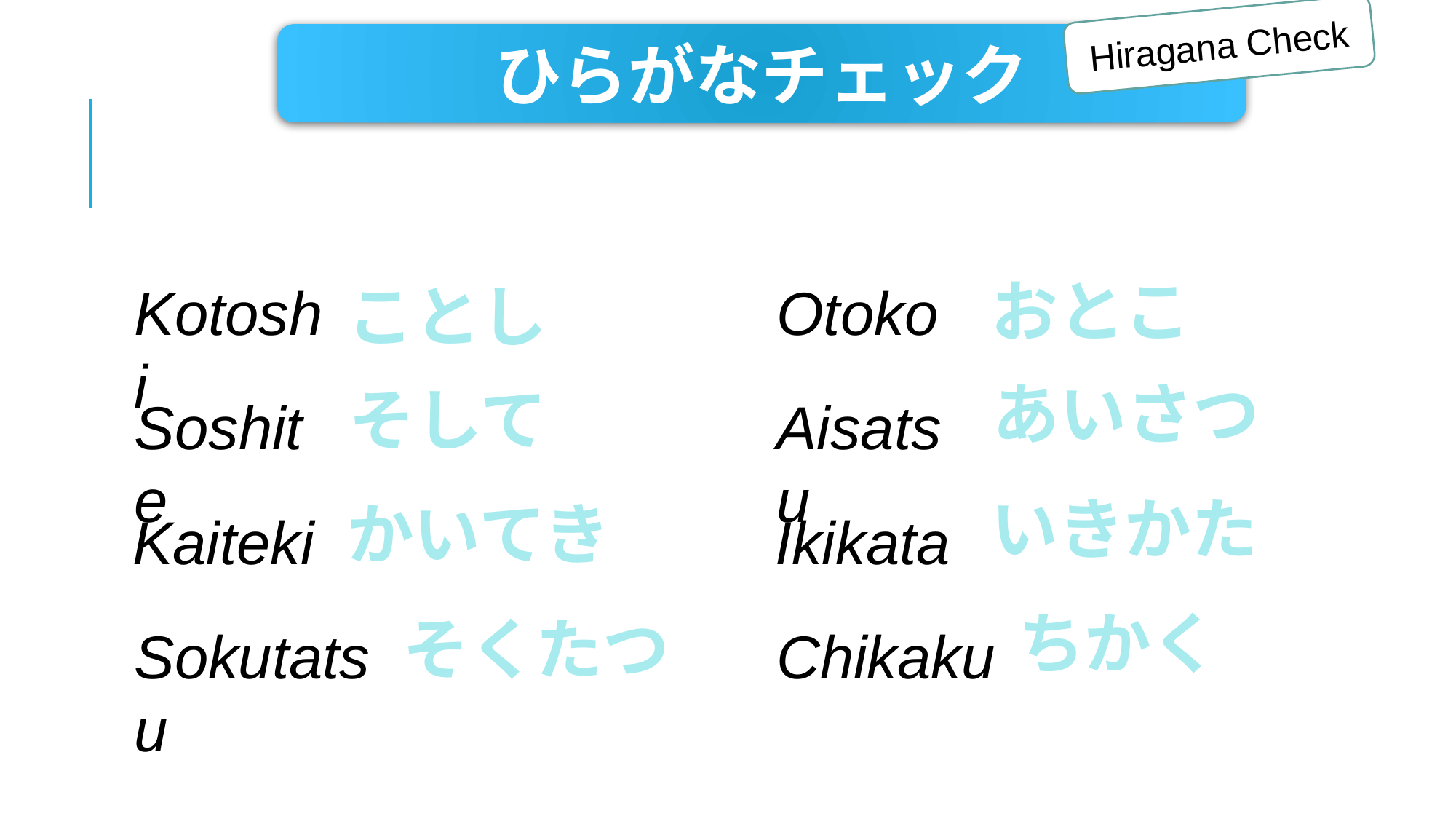

Hiragana Check
ひらがなチェック
おとこ
Kotoshi
ことし
Otoko
あいさつ
そして
Soshite
Aisatsu
いきかた
かいてき
Kaiteki
Ikikata
ちかく
そくたつ
Sokutatsu
Chikaku